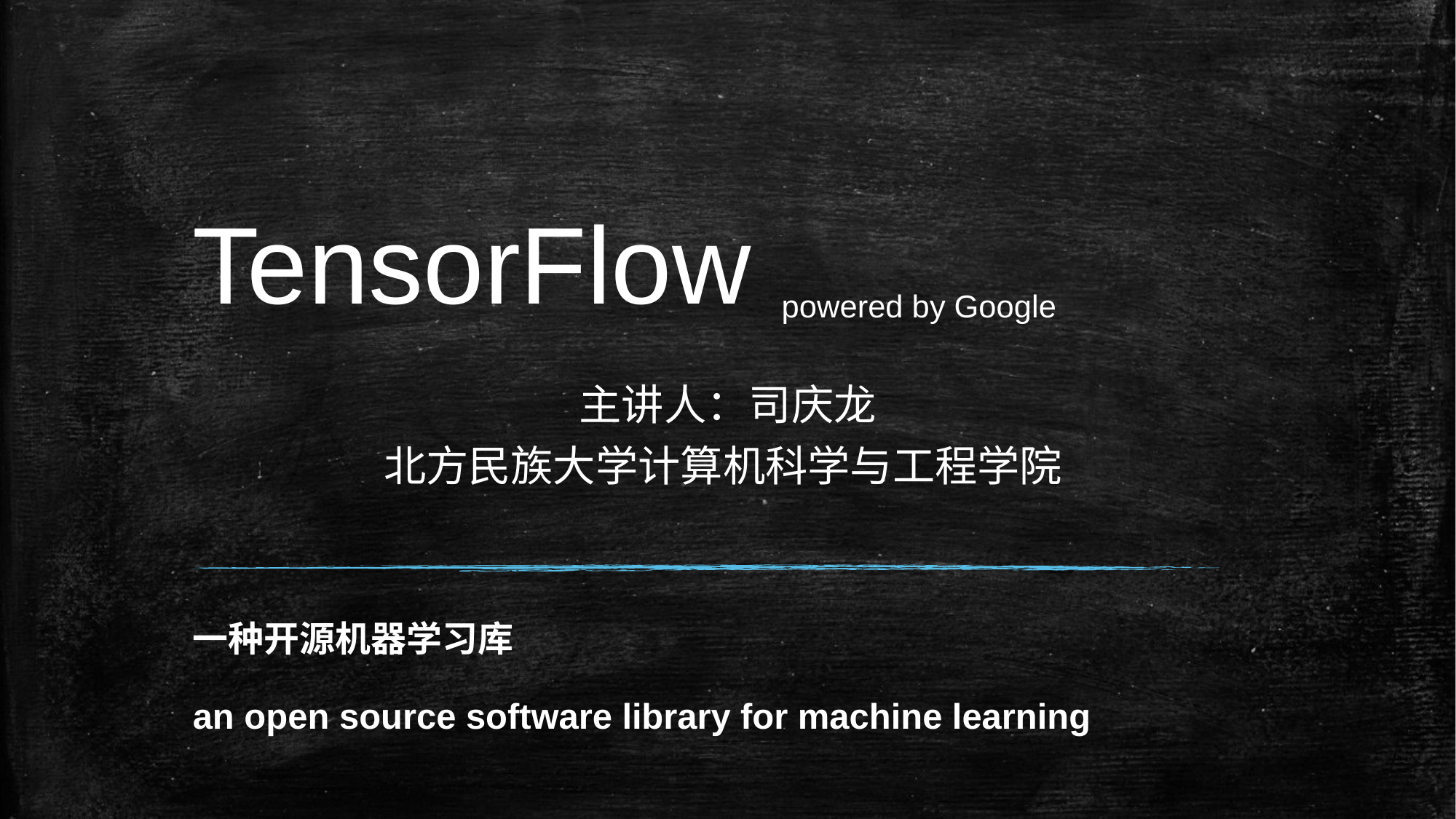

# TensorFlow powered by Google
主讲人：司庆龙
北方民族大学计算机科学与工程学院
一种开源机器学习库

an open source software library for machine learning